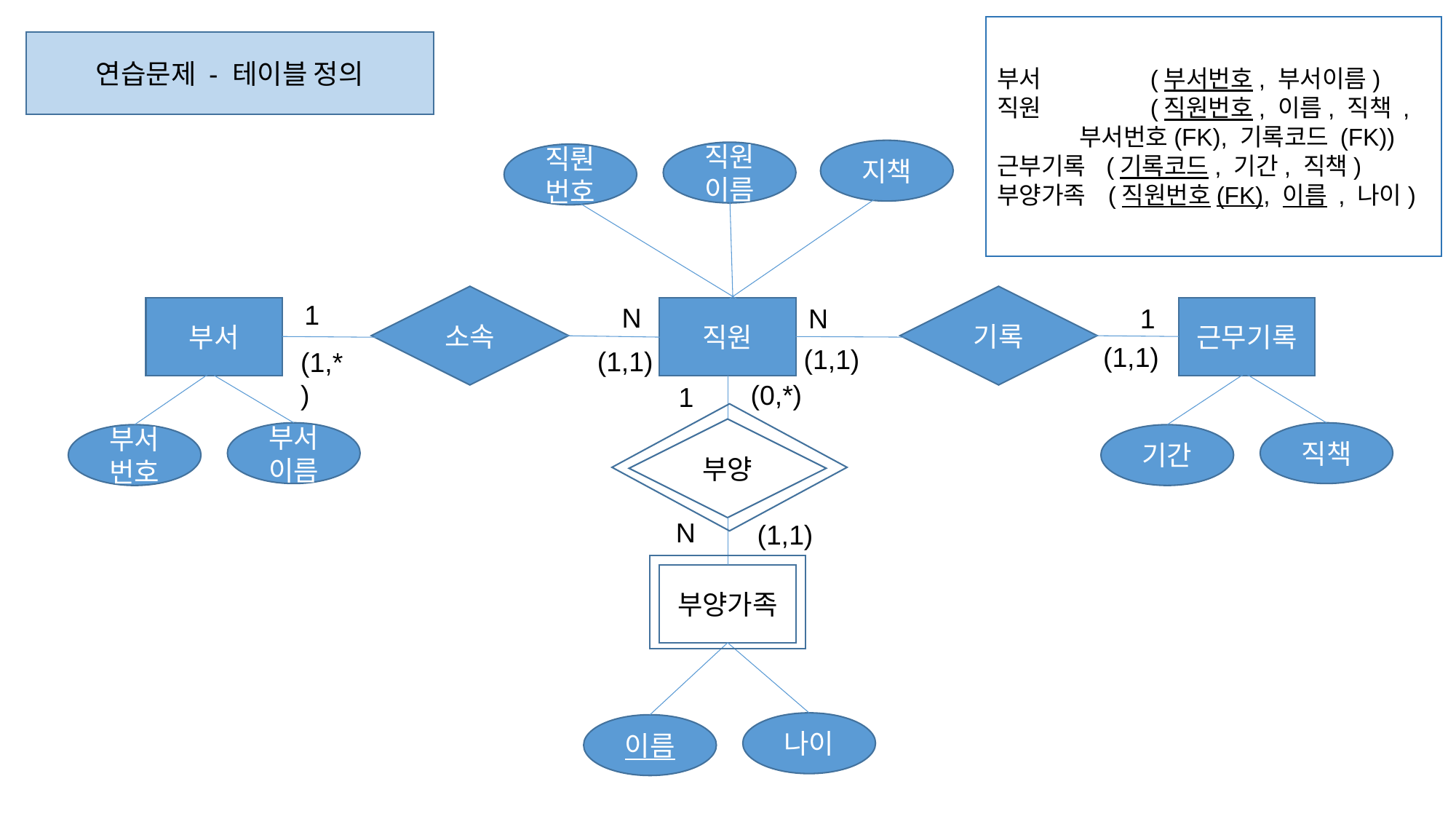

부서	       (부서번호, 부서이름)
직원	       (직원번호, 이름, 직책 ,
              부서번호(FK), 기록코드 (FK))
근부기록	(기록코드, 기간, 직책)
부양가족   (직원번호(FK), 이름 , 나이)
연습문제 - 테이블 정의
지책
직원이름
직뤈번호
소속
기록
1
N
N
1
부서
직원
근무기록
(1,1)
(1,1)
(1,1)
(1,*)
(0,*)
1

부양
부서이름
직책
부서번호
기간
N
(1,1)

부양가족
나이
이름